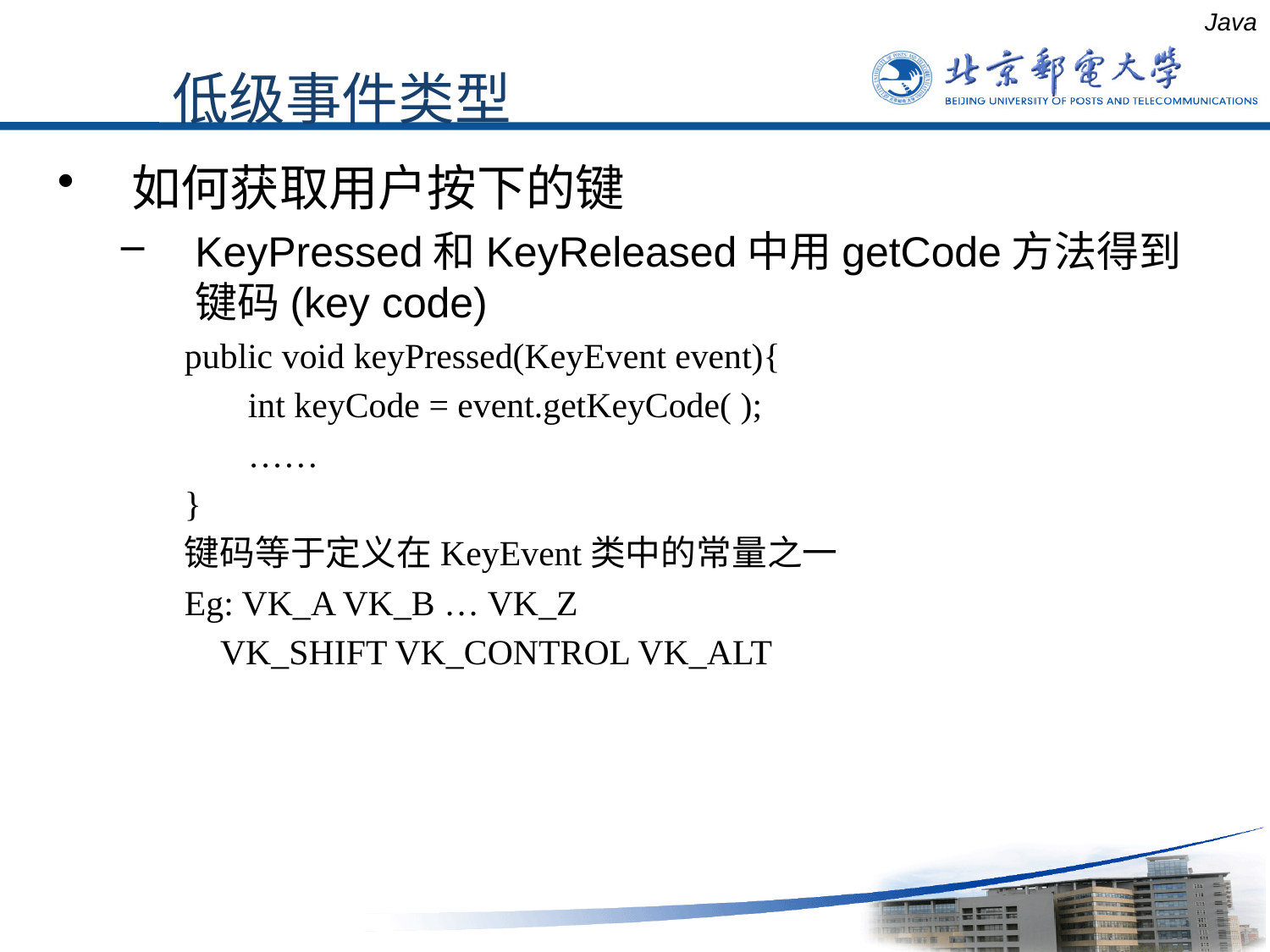

如何获取用户按下的键
KeyPressed和KeyReleased中用getCode方法得到键码(key code)
public void keyPressed(KeyEvent event){
	int keyCode = event.getKeyCode( );
	……
}
键码等于定义在KeyEvent类中的常量之一
Eg: VK_A VK_B … VK_Z
    VK_SHIFT VK_CONTROL VK_ALT
Java
低级事件类型